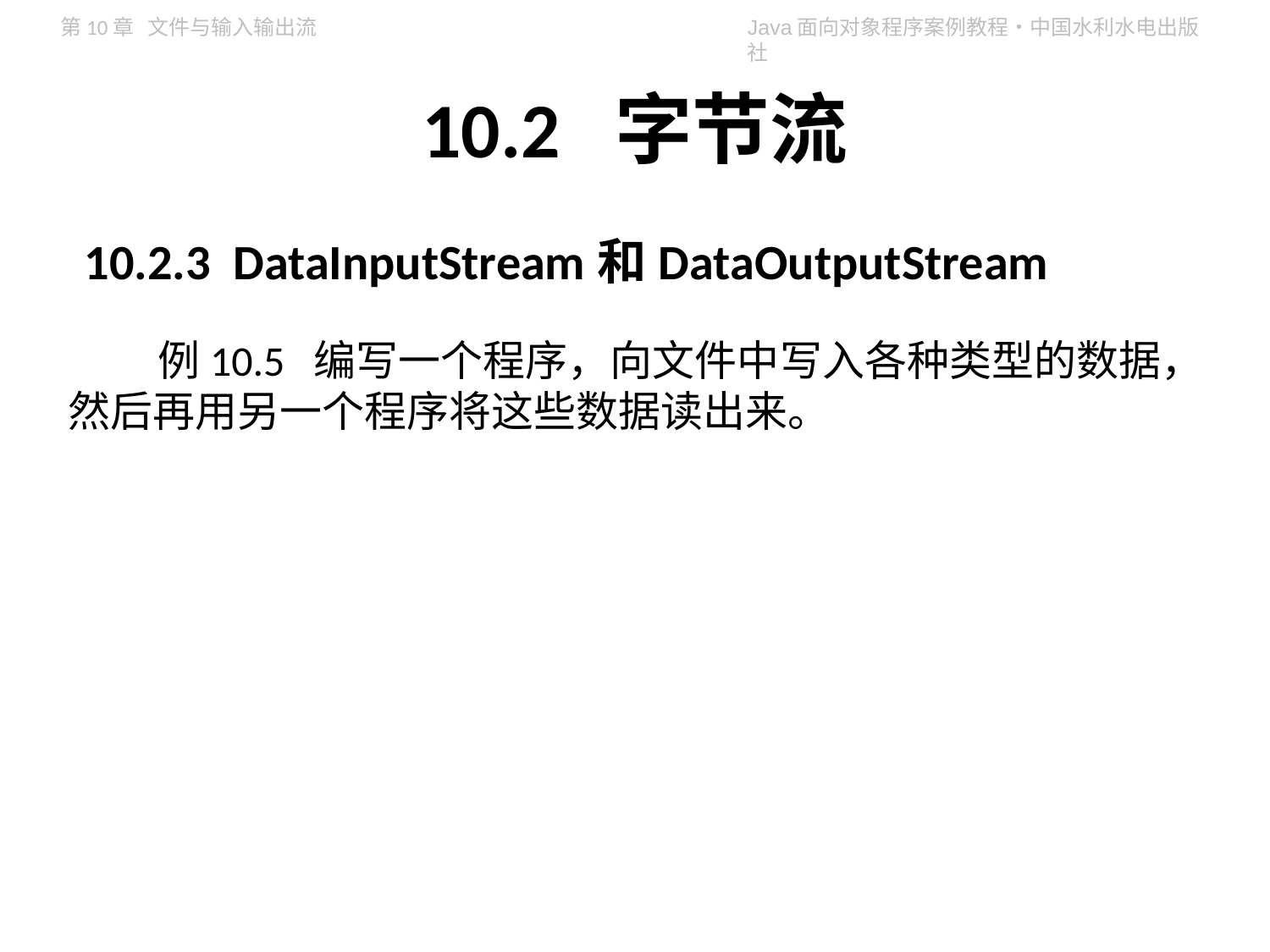

# 10.2  字节流
10.2.3  DataInputStream和DataOutputStream
例10.5  编写一个程序，向文件中写入各种类型的数据，然后再用另一个程序将这些数据读出来。